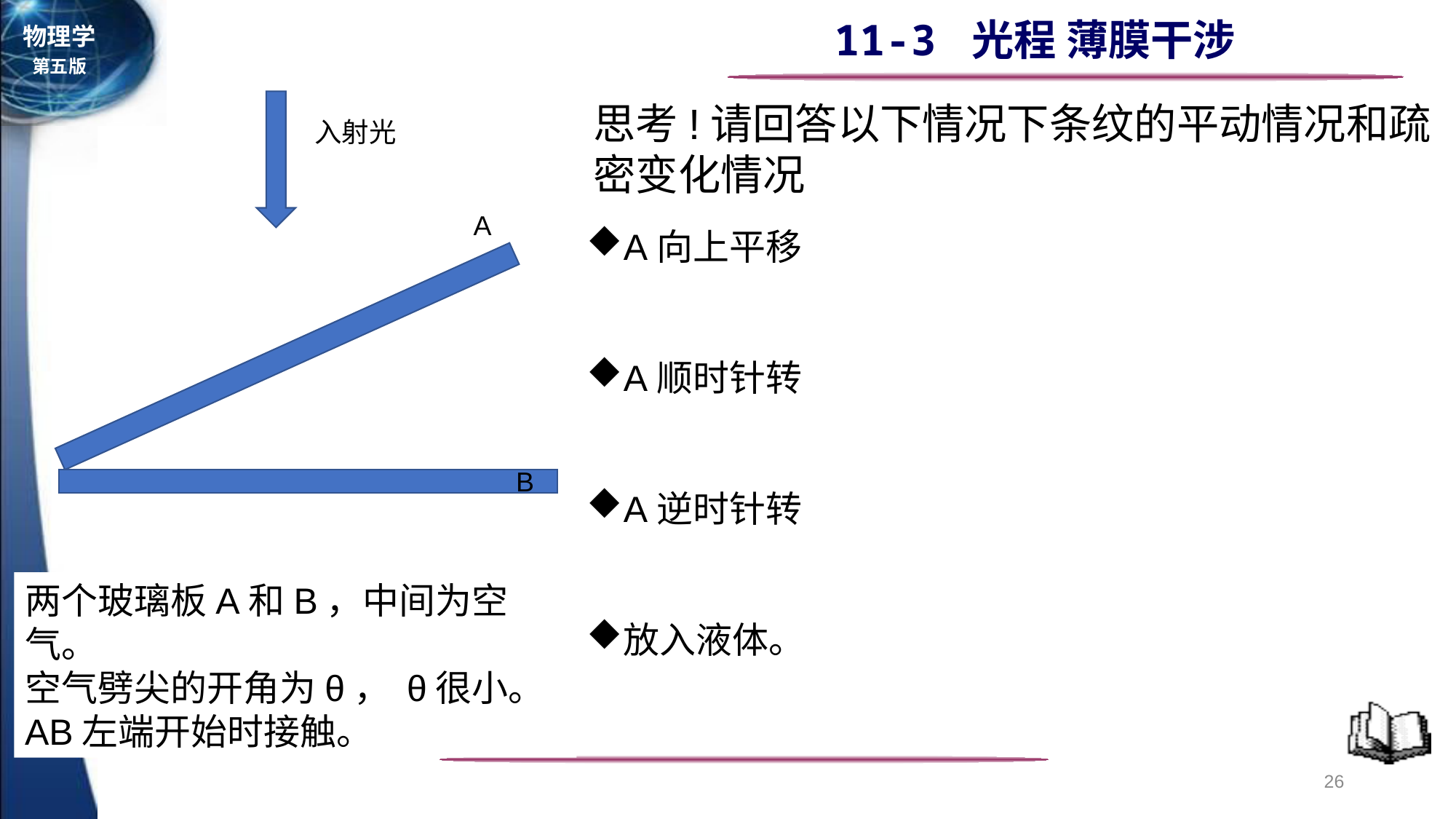

入射光
A

B

两个玻璃板A和B，中间为空气。
空气劈尖的开角为θ， θ很小。
AB左端开始时接触。
思考!请回答以下情况下条纹的平动情况和疏密变化情况
A向上平移

A顺时针转

A逆时针转

放入液体。
26